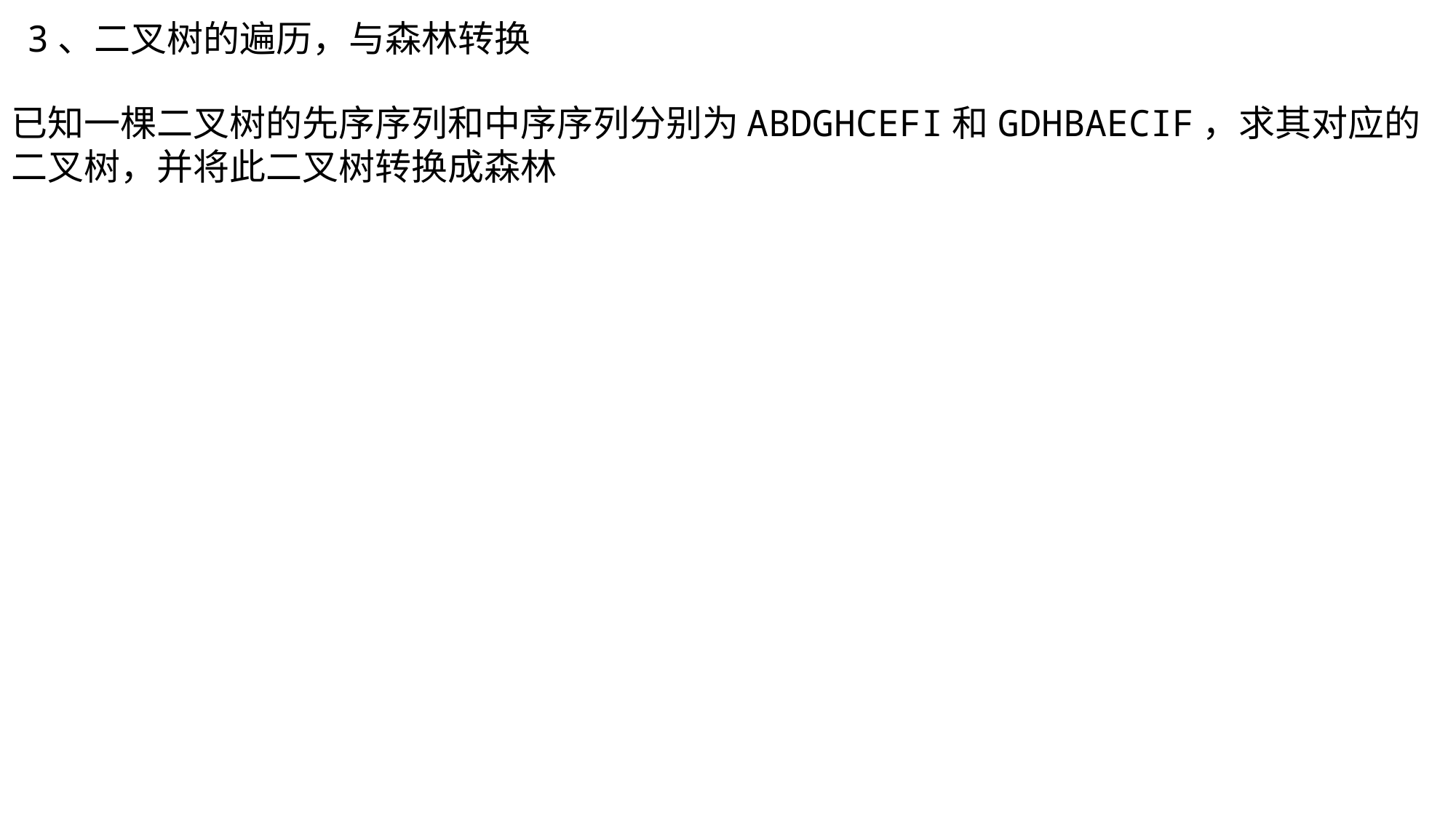

3、二叉树的遍历，与森林转换
已知一棵二叉树的先序序列和中序序列分别为ABDGHCEFI和GDHBAECIF，求其对应的二叉树，并将此二叉树转换成森林